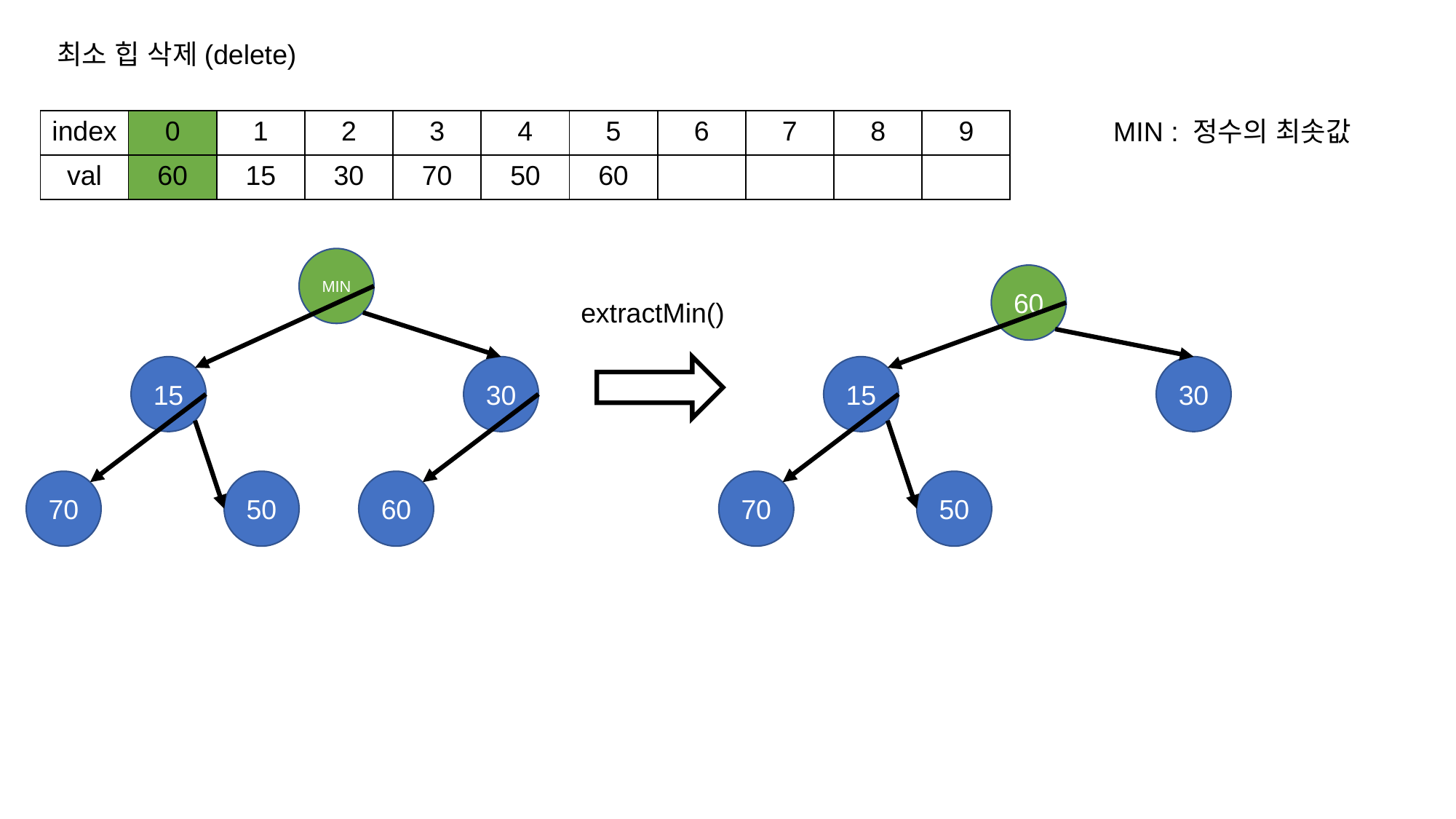

최소 힙 삭제(delete)

MIN : 정수의 최솟값
| index | 0 | 1 | 2 | 3 | 4 | 5 | 6 | 7 | 8 | 9 |
| --- | --- | --- | --- | --- | --- | --- | --- | --- | --- | --- |
| val | 60 | 15 | 30 | 70 | 50 | 60 |  |  |  |  |
MIN
60
extractMin()
15
30

15
30
70
50
60
70
50